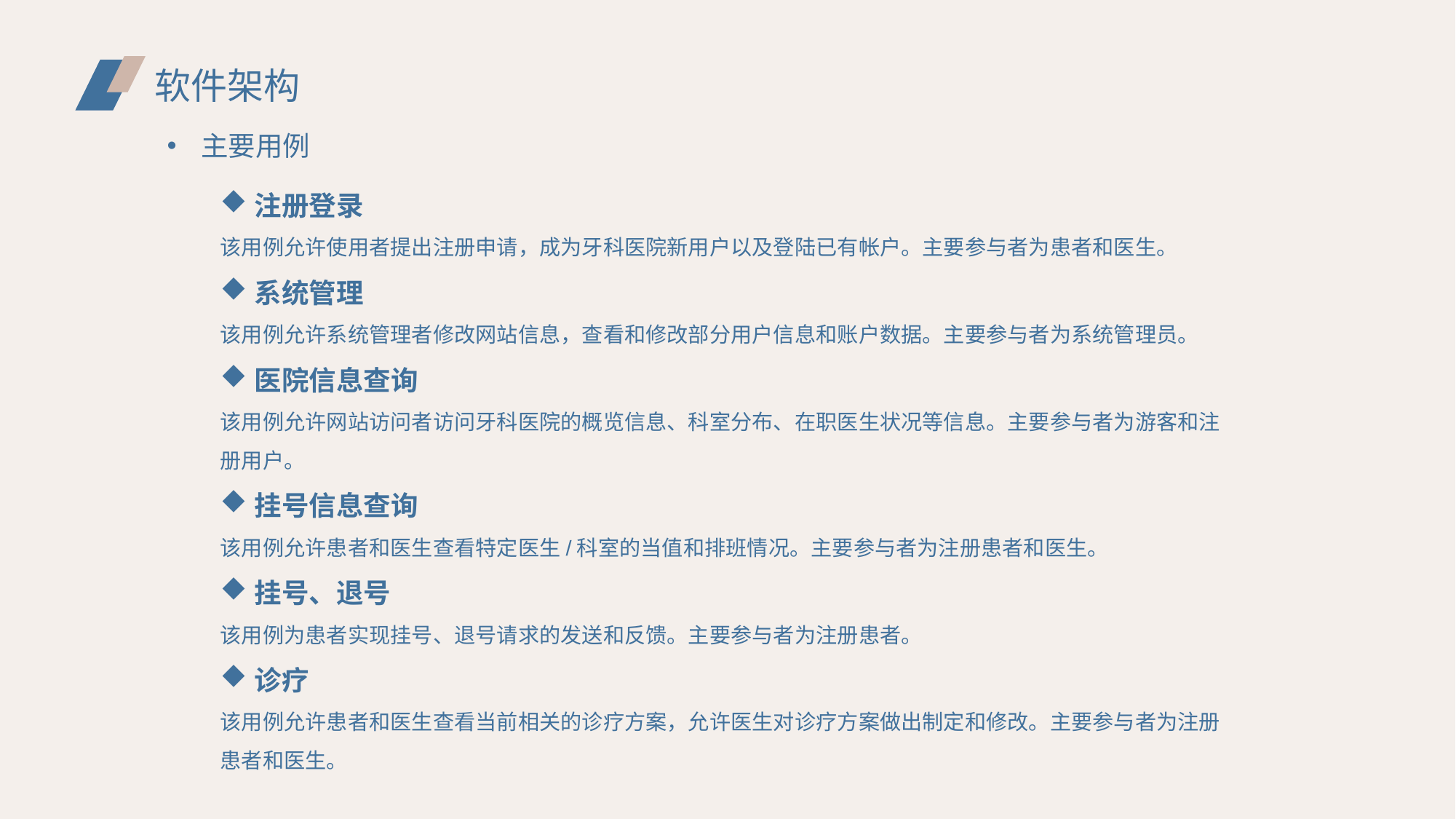

软件架构
主要用例
注册登录
该用例允许使用者提出注册申请，成为牙科医院新用户以及登陆已有帐户。主要参与者为患者和医生。
系统管理
该用例允许系统管理者修改网站信息，查看和修改部分用户信息和账户数据。主要参与者为系统管理员。
医院信息查询
该用例允许网站访问者访问牙科医院的概览信息、科室分布、在职医生状况等信息。主要参与者为游客和注册用户。
挂号信息查询
该用例允许患者和医生查看特定医生/科室的当值和排班情况。主要参与者为注册患者和医生。
挂号、退号
该用例为患者实现挂号、退号请求的发送和反馈。主要参与者为注册患者。
诊疗
该用例允许患者和医生查看当前相关的诊疗方案，允许医生对诊疗方案做出制定和修改。主要参与者为注册患者和医生。